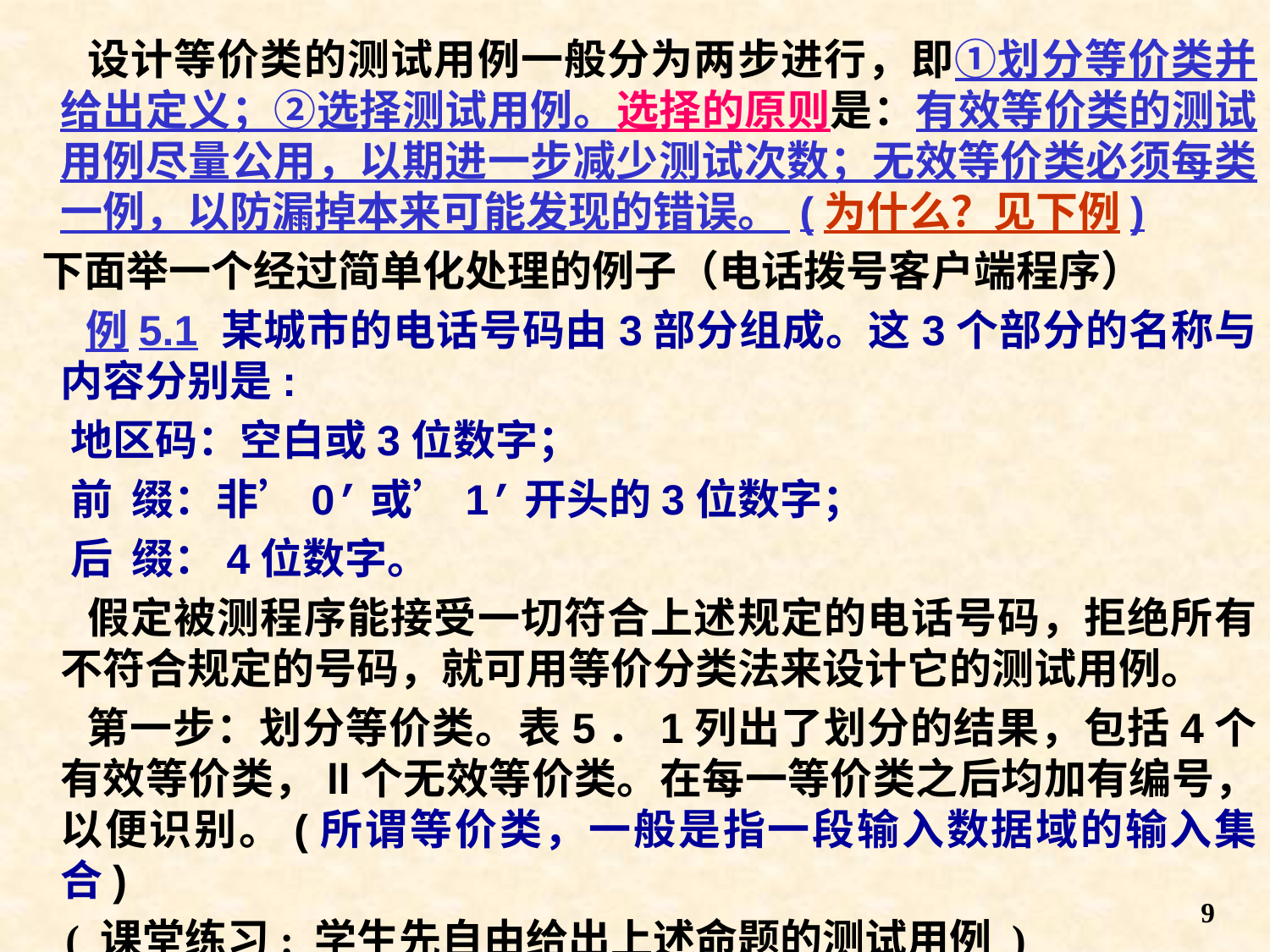

设计等价类的测试用例一般分为两步进行，即①划分等价类并给出定义；②选择测试用例。选择的原则是：有效等价类的测试用例尽量公用，以期进一步减少测试次数；无效等价类必须每类一例，以防漏掉本来可能发现的错误。 (为什么？见下例)
  下面举一个经过简单化处理的例子（电话拨号客户端程序）
      例5.1 某城市的电话号码由3部分组成。这3个部分的名称与内容分别是:
     地区码：空白或3位数字；
     前  缀：非’0’或’1’开头的3位数字；
     后  缀：4位数字。
      假定被测程序能接受一切符合上述规定的电话号码，拒绝所有不符合规定的号码，就可用等价分类法来设计它的测试用例。
      第一步：划分等价类。表5．1列出了划分的结果，包括4个有效等价类，ll个无效等价类。在每一等价类之后均加有编号，以便识别。(所谓等价类，一般是指一段输入数据域的输入集合)
     ( 课堂练习: 学生先自由给出上述命题的测试用例 )
9